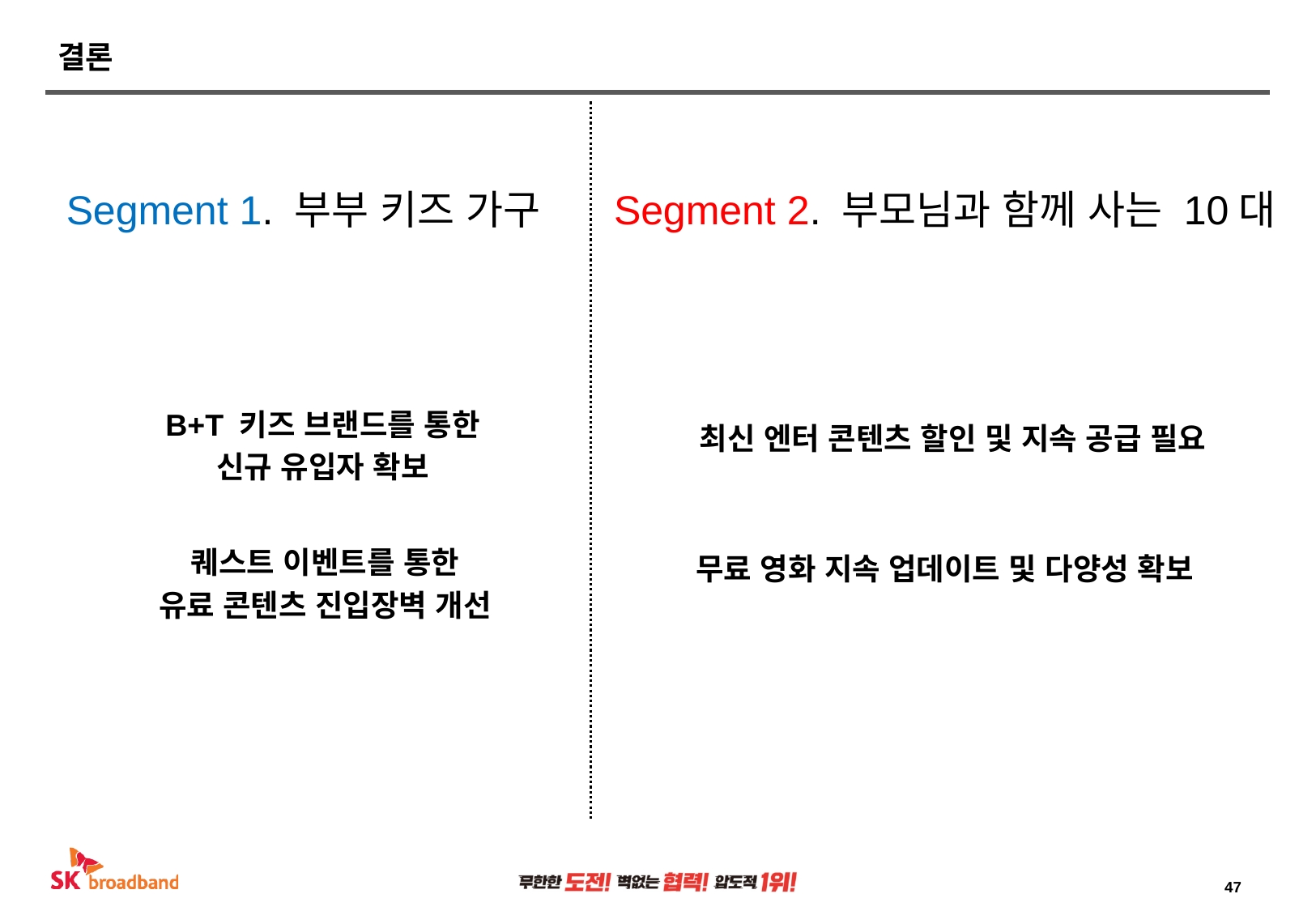

# 결론
Segment 1. 부부 키즈 가구
Segment 2. 부모님과 함께 사는 10대
B+T 키즈 브랜드를 통한
신규 유입자 확보
최신 엔터 콘텐츠 할인 및 지속 공급 필요
퀘스트 이벤트를 통한
유료 콘텐츠 진입장벽 개선
무료 영화 지속 업데이트 및 다양성 확보